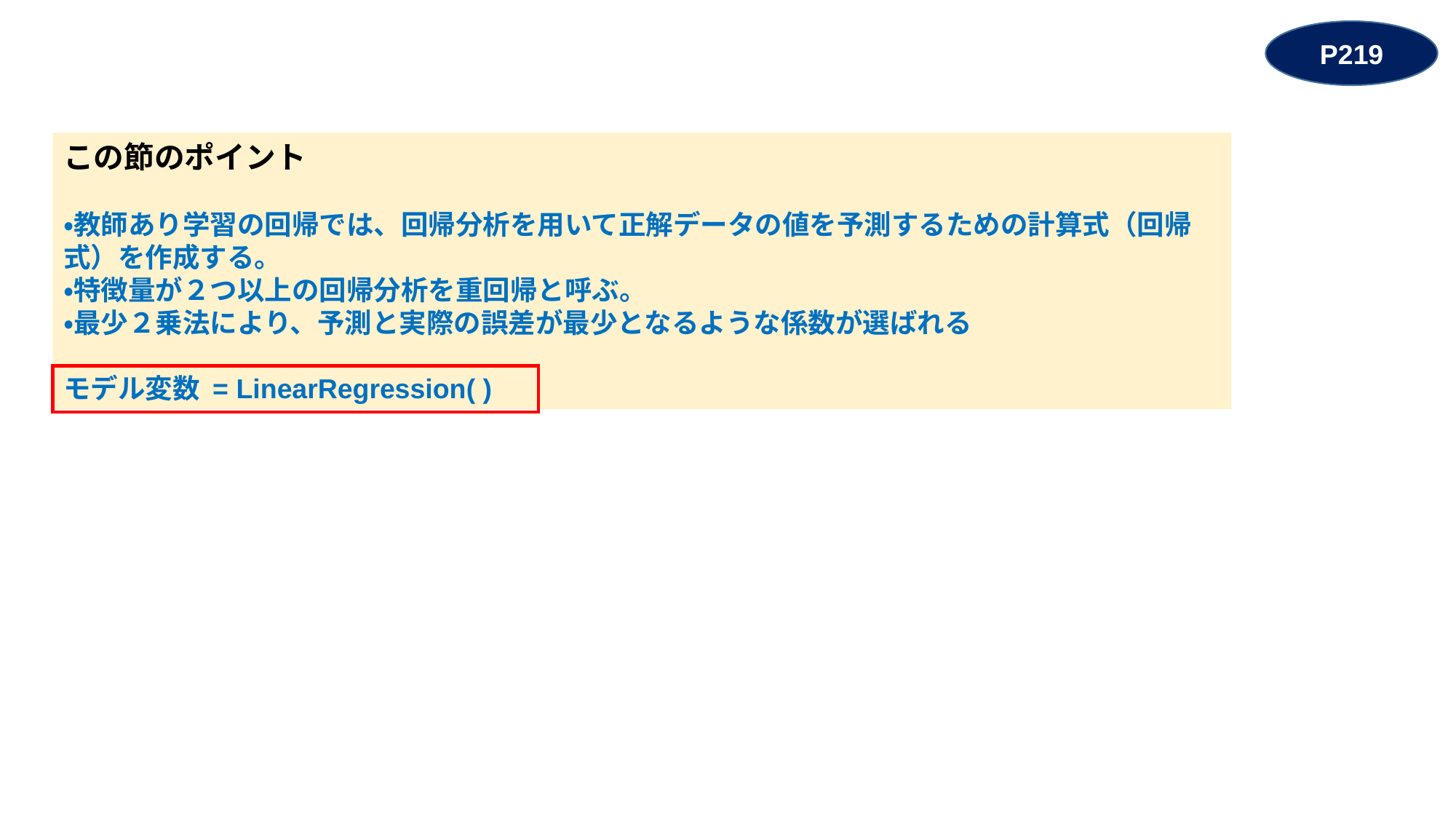

P219
この節のポイント

・教師あり学習の回帰では、回帰分析を用いて正解データの値を予測するための計算式（回帰式）を作成する。
・特徴量が２つ以上の回帰分析を重回帰と呼ぶ。
・最少２乗法により、予測と実際の誤差が最少となるような係数が選ばれる

モデル変数 = LinearRegression( )